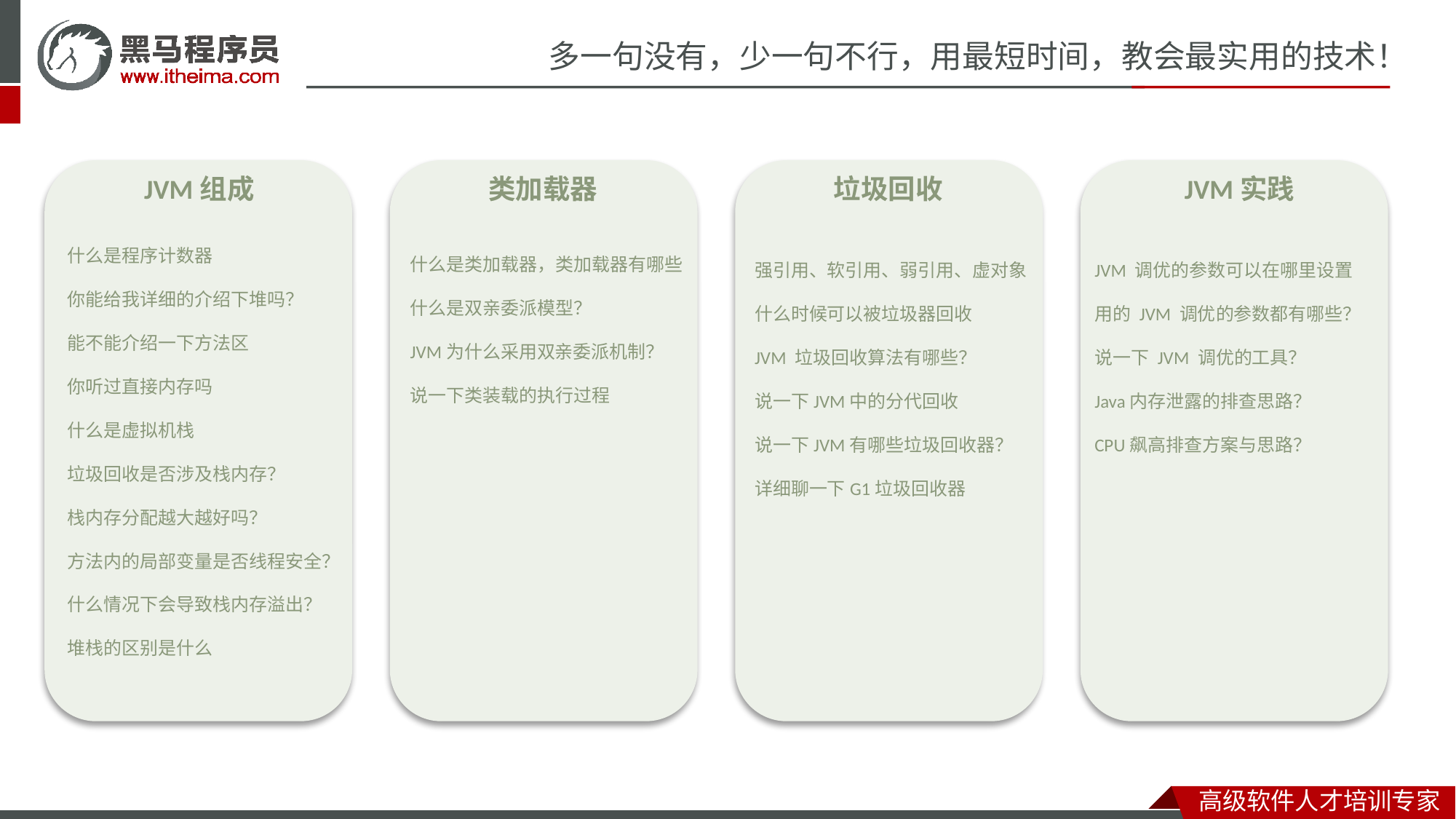

垃圾回收
JVM实践
类加载器
JVM组成
什么是程序计数器
你能给我详细的介绍下堆吗？
能不能介绍一下方法区
你听过直接内存吗
什么是虚拟机栈
垃圾回收是否涉及栈内存？
栈内存分配越大越好吗？
方法内的局部变量是否线程安全？
什么情况下会导致栈内存溢出？
堆栈的区别是什么
什么是类加载器，类加载器有哪些
什么是双亲委派模型？
JVM为什么采用双亲委派机制？
说一下类装载的执行过程
强引用、软引用、弱引用、虚对象什么时候可以被垃圾器回收
JVM 垃圾回收算法有哪些？
说一下JVM中的分代回收
说一下JVM有哪些垃圾回收器？
详细聊一下G1垃圾回收器
JVM 调优的参数可以在哪里设置
用的 JVM 调优的参数都有哪些？
说一下 JVM 调优的工具？
Java内存泄露的排查思路？
CPU飙高排查方案与思路？